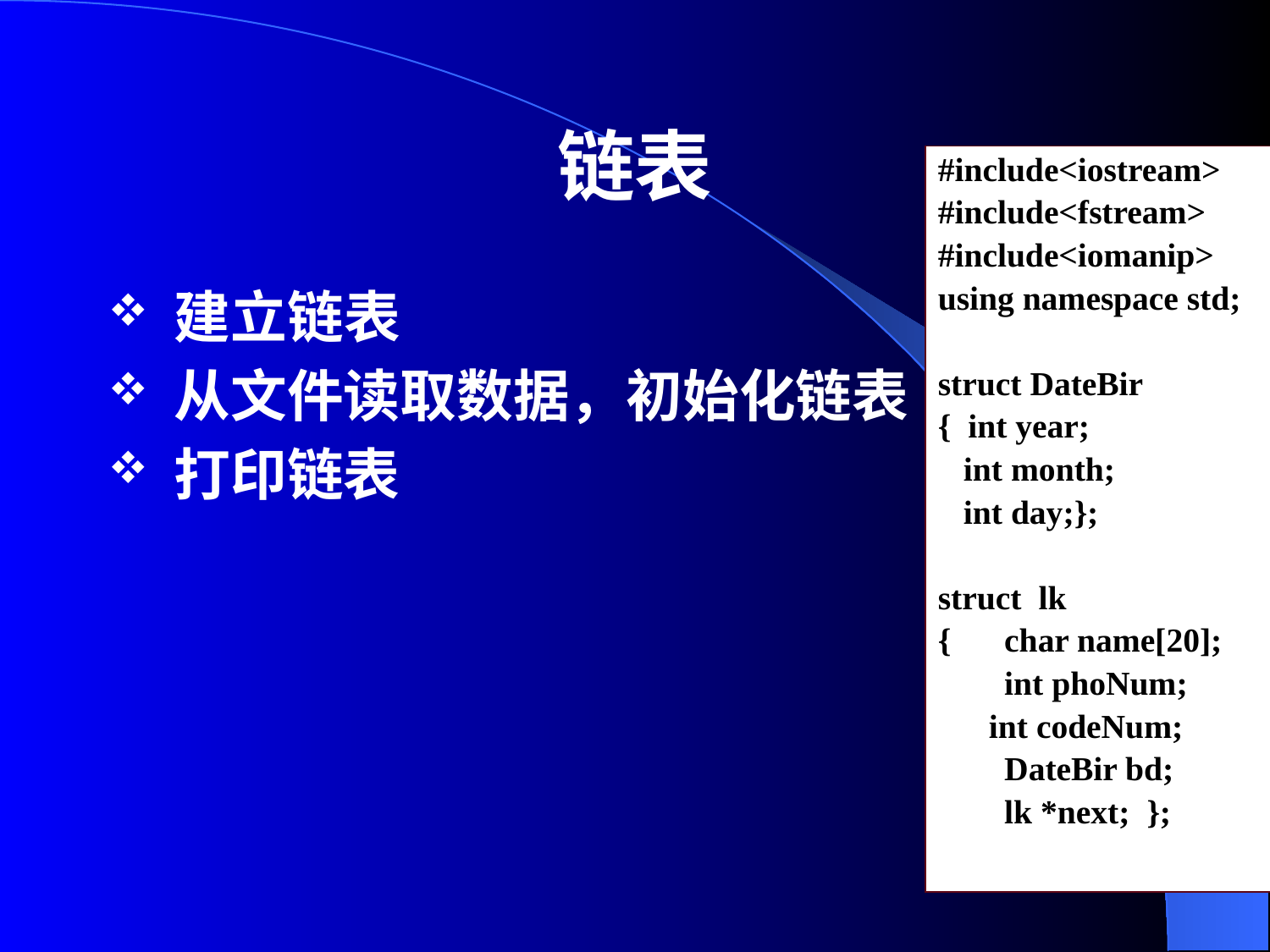

# 链表
#include<iostream>
#include<fstream>
#include<iomanip>
using namespace std;

struct DateBir
{  int year;
   int month;
   int day;};

struct  lk
{	char name[20];
	int phoNum;
      int codeNum;
	DateBir bd;
	lk *next;  };

建立链表
从文件读取数据，初始化链表
打印链表